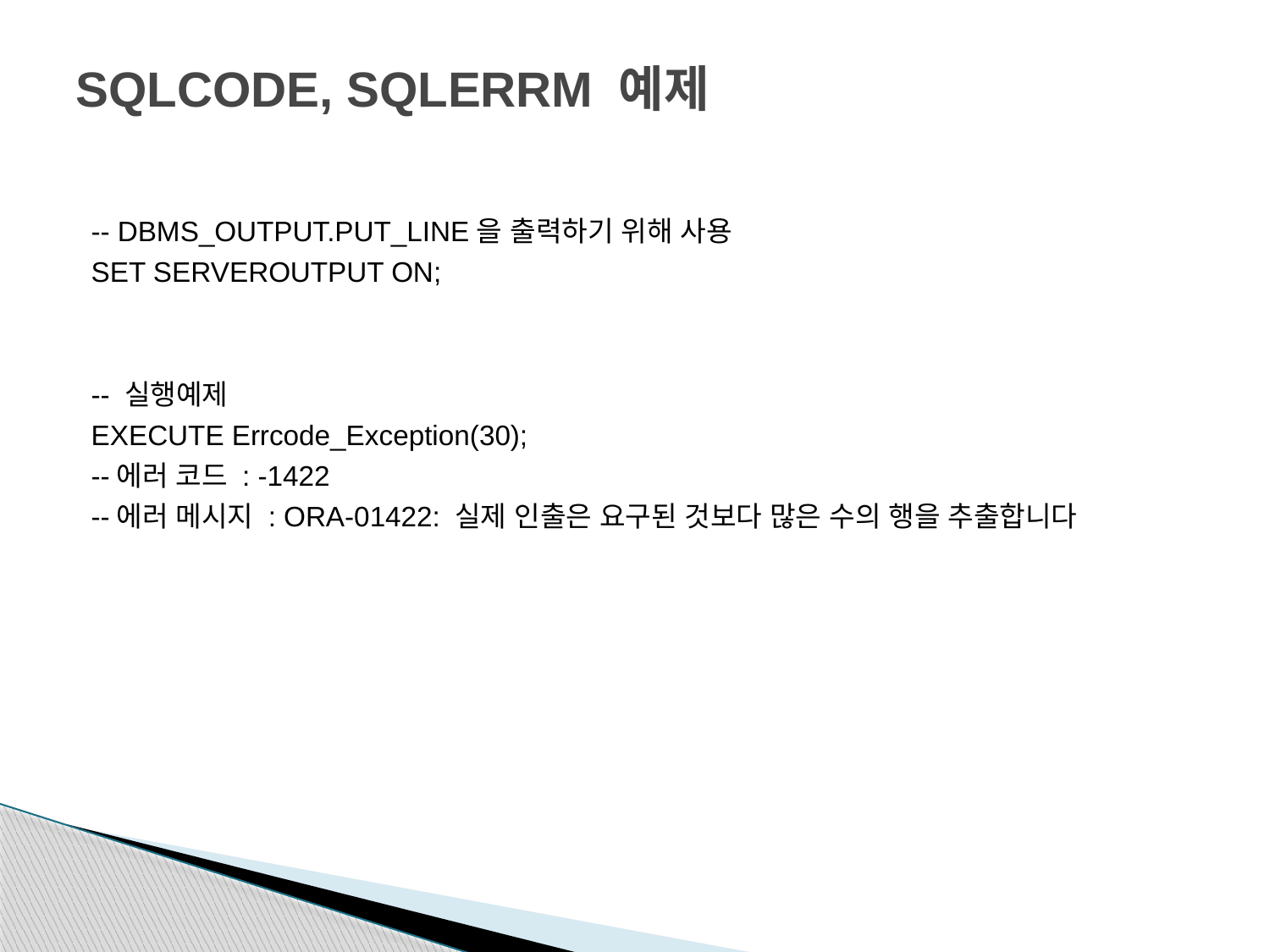

# SQLCODE, SQLERRM 예제

-- DBMS_OUTPUT.PUT_LINE을 출력하기 위해 사용
SET SERVEROUTPUT ON;

-- 실행예제
EXECUTE Errcode_Exception(30);
--에러 코드 : -1422
--에러 메시지 : ORA-01422: 실제 인출은 요구된 것보다 많은 수의 행을 추출합니다